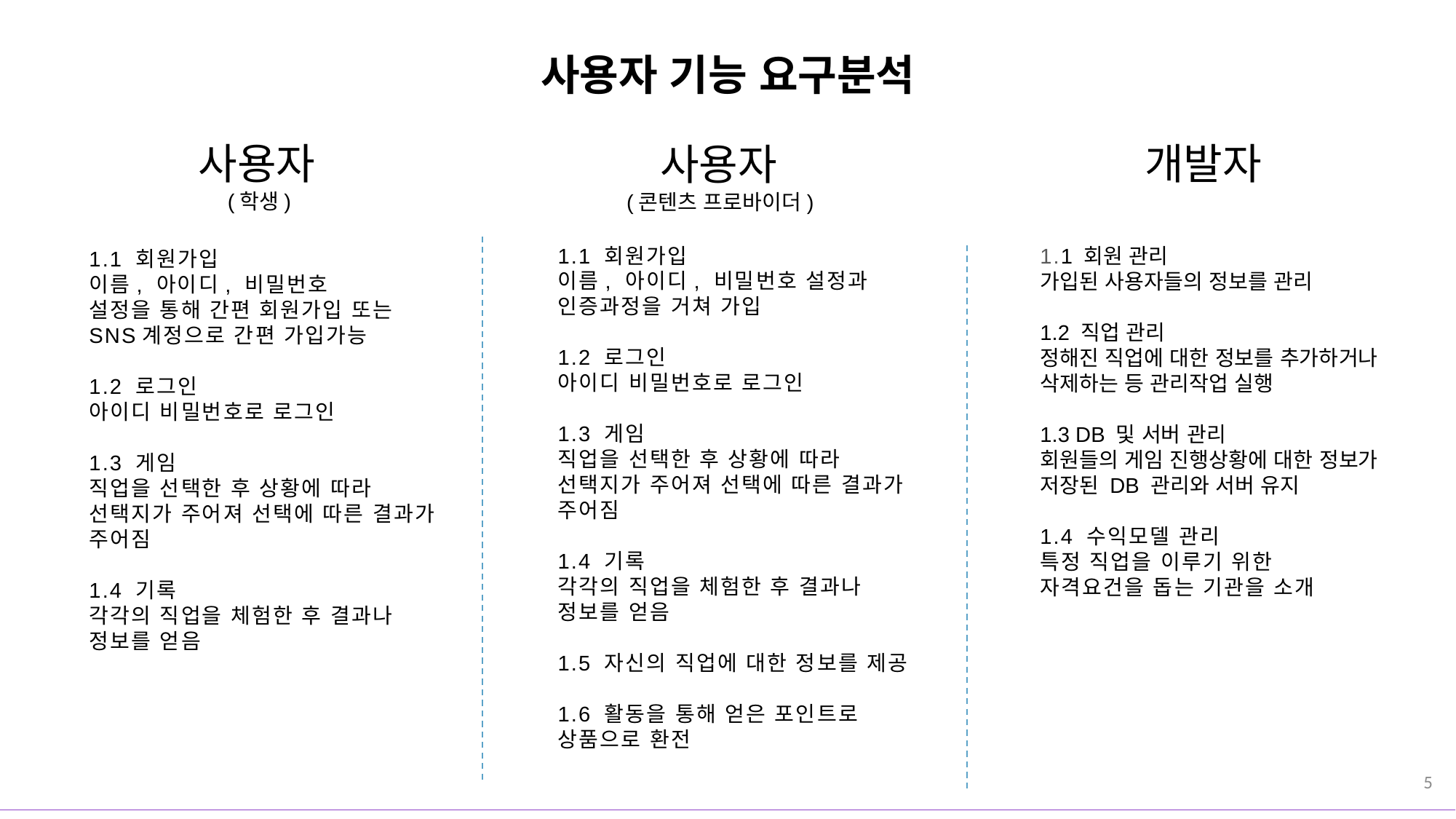

사용자 기능 요구분석
사용자
       (학생)
개발자
  사용자
(콘텐츠 프로바이더)
1.1 회원가입
이름, 아이디, 비밀번호 설정과 인증과정을 거쳐 가입

1.2 로그인
아이디 비밀번호로 로그인

1.3 게임
직업을 선택한 후 상황에 따라 선택지가 주어져 선택에 따른 결과가 주어짐

1.4 기록
각각의 직업을 체험한 후 결과나 정보를 얻음

1.5 자신의 직업에 대한 정보를 제공

1.6 활동을 통해 얻은 포인트로 상품으로 환전
1.1 회원 관리
가입된 사용자들의 정보를 관리

1.2 직업 관리
정해진 직업에 대한 정보를 추가하거나 삭제하는 등 관리작업 실행

1.3 DB 및 서버 관리
회원들의 게임 진행상황에 대한 정보가 저장된 DB 관리와 서버 유지

1.4 수익모델 관리
특정 직업을 이루기 위한 자격요건을 돕는 기관을 소개
1.1 회원가입
이름, 아이디, 비밀번호
설정을 통해 간편 회원가입 또는
SNS계정으로 간편 가입가능

1.2 로그인
아이디 비밀번호로 로그인

1.3 게임
직업을 선택한 후 상황에 따라 선택지가 주어져 선택에 따른 결과가 주어짐

1.4 기록
각각의 직업을 체험한 후 결과나 정보를 얻음
5